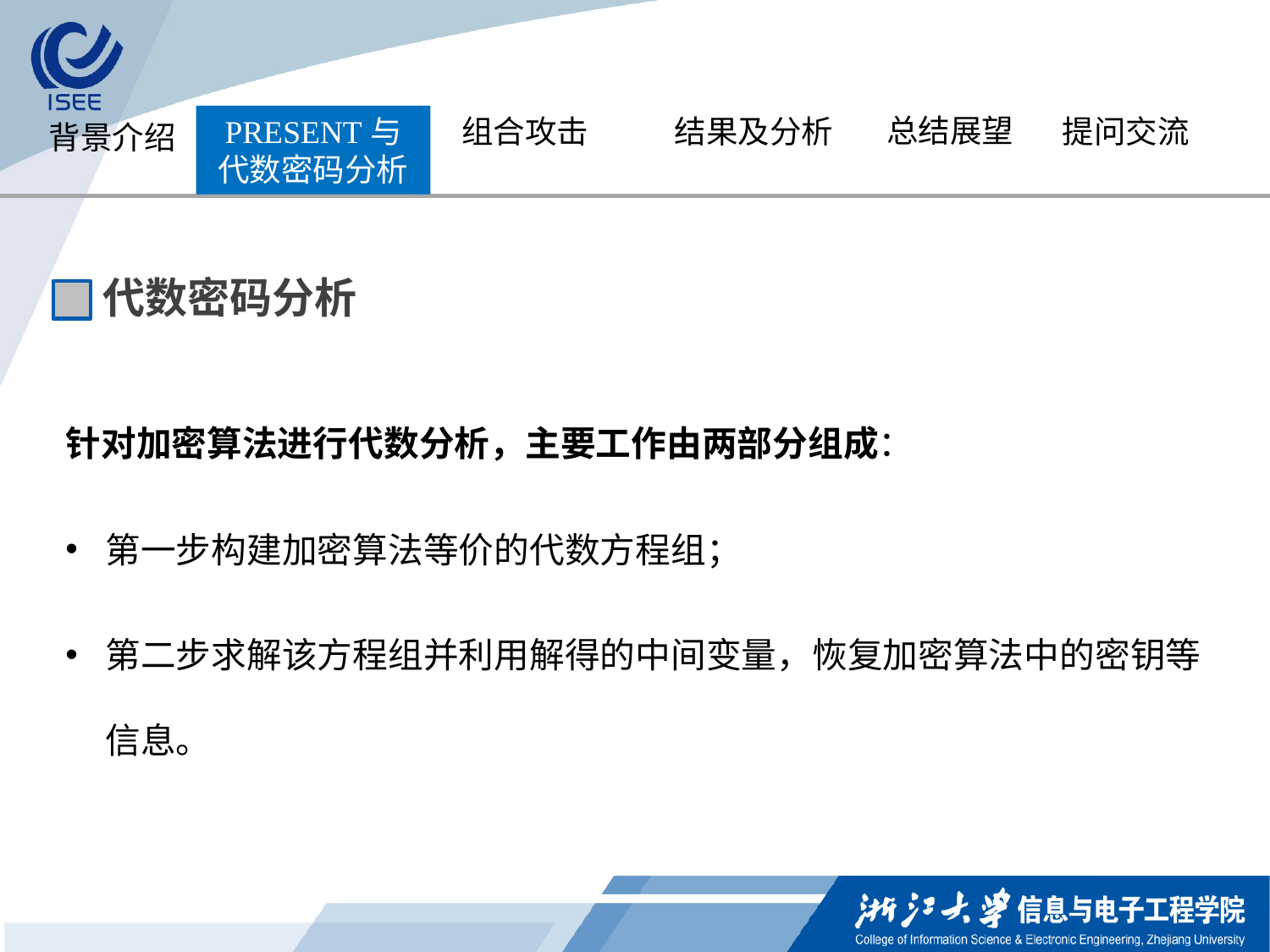

总结展望
PRESENT与
代数密码分析
组合攻击
结果及分析
提问交流
背景介绍
代数密码分析

针对加密算法进行代数分析，主要工作由两部分组成：
第一步构建加密算法等价的代数方程组；
第二步求解该方程组并利用解得的中间变量，恢复加密算法中的密钥等信息。